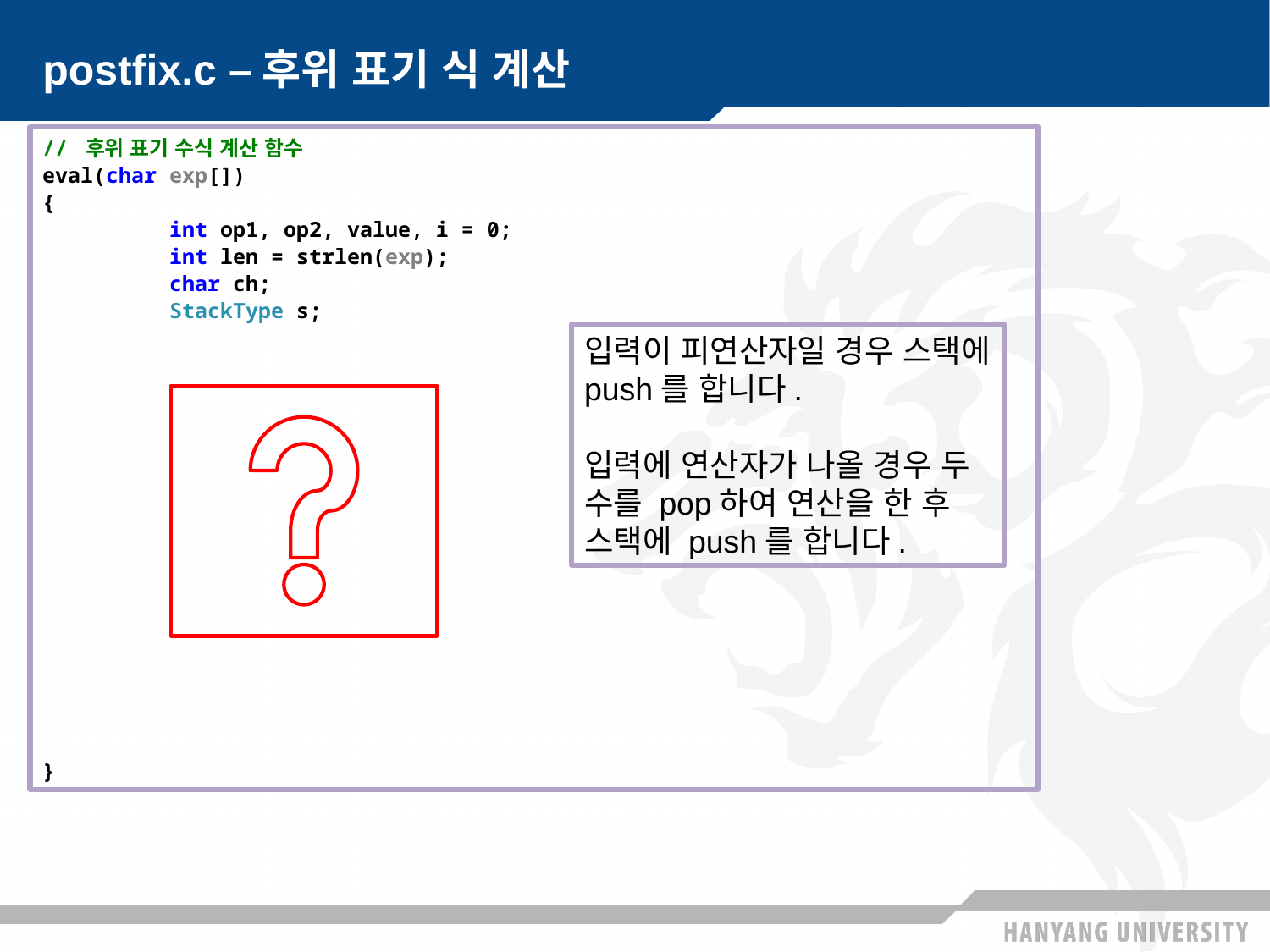

# postfix.c –후위 표기 식 계산
// 후위 표기 수식 계산 함수
eval(char exp[])
{
	int op1, op2, value, i = 0;
	int len = strlen(exp);
	char ch;
	StackType s;

}
입력이 피연산자일 경우 스택에 push를 합니다.

입력에 연산자가 나올 경우 두 수를 pop하여 연산을 한 후 스택에 push를 합니다.